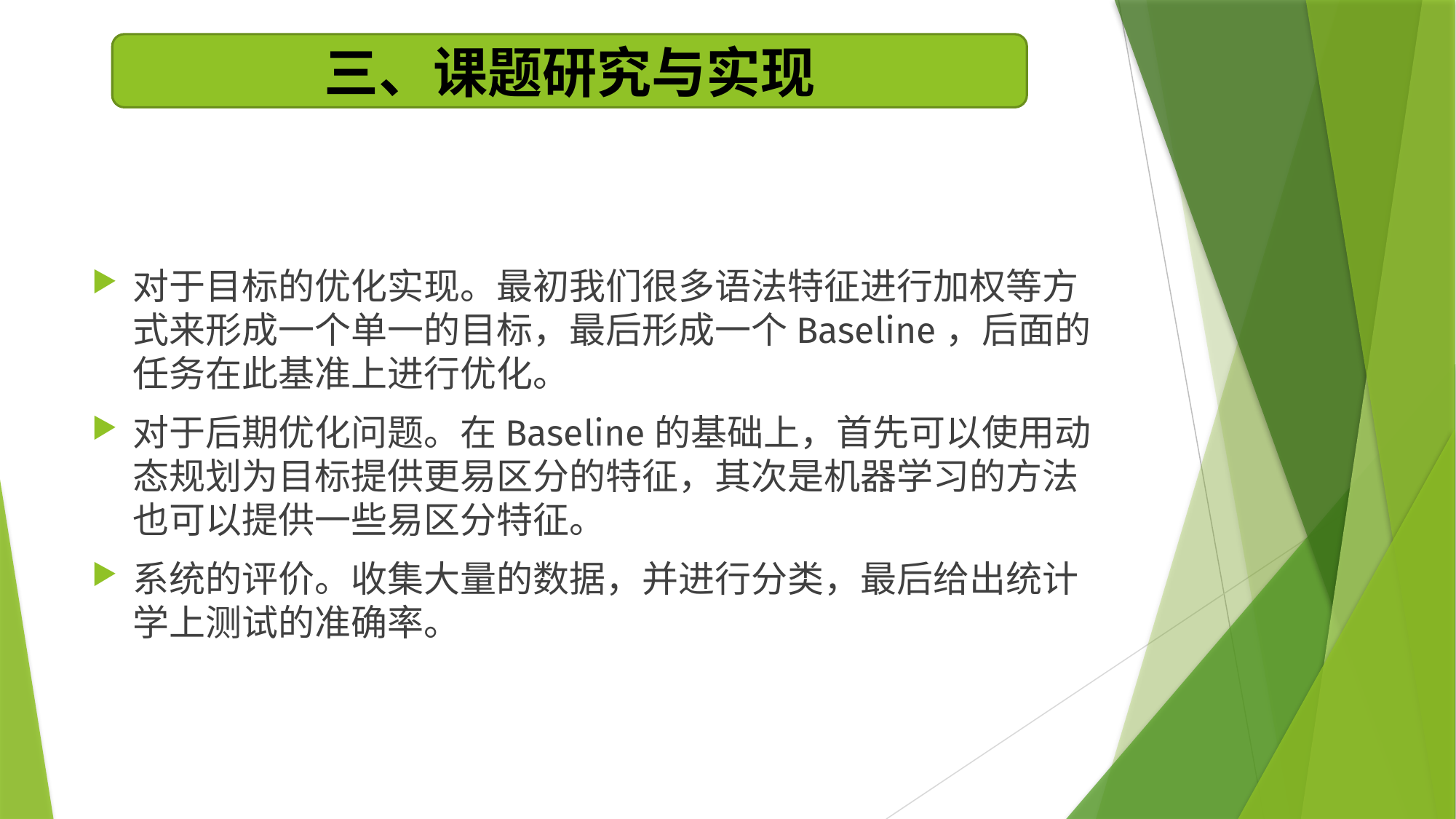

三、课题研究与实现
对于目标的优化实现。最初我们很多语法特征进行加权等方式来形成一个单一的目标，最后形成一个Baseline，后面的任务在此基准上进行优化。
对于后期优化问题。在Baseline的基础上，首先可以使用动态规划为目标提供更易区分的特征，其次是机器学习的方法也可以提供一些易区分特征。
系统的评价。收集大量的数据，并进行分类，最后给出统计学上测试的准确率。